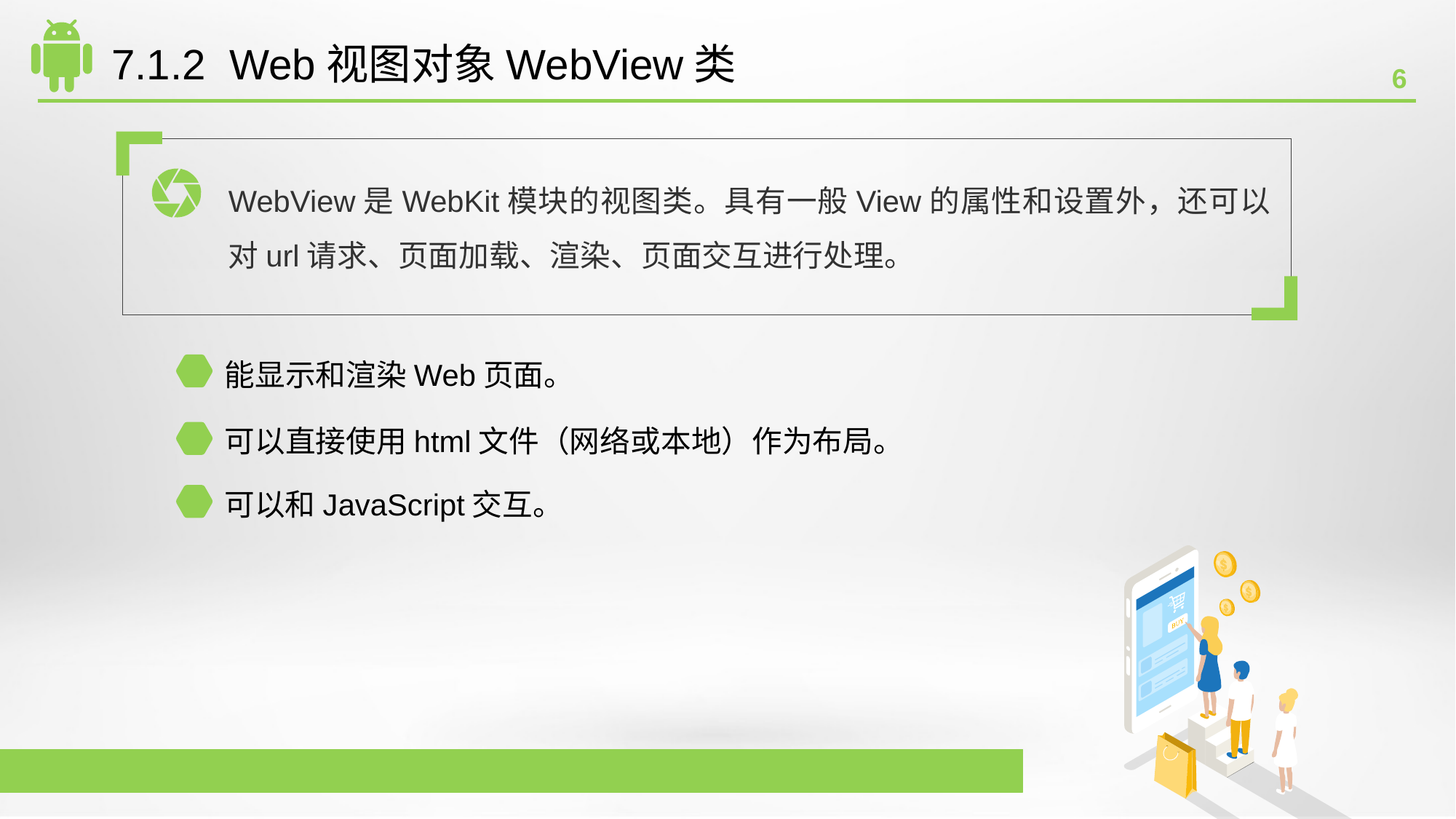

# 7.1.2  Web视图对象WebView类

WebView是WebKit模块的视图类。具有一般View的属性和设置外，还可以对url请求、页面加载、渲染、页面交互进行处理。

能显示和渲染Web页面。

可以直接使用html文件（网络或本地）作为布局。

可以和JavaScript交互。